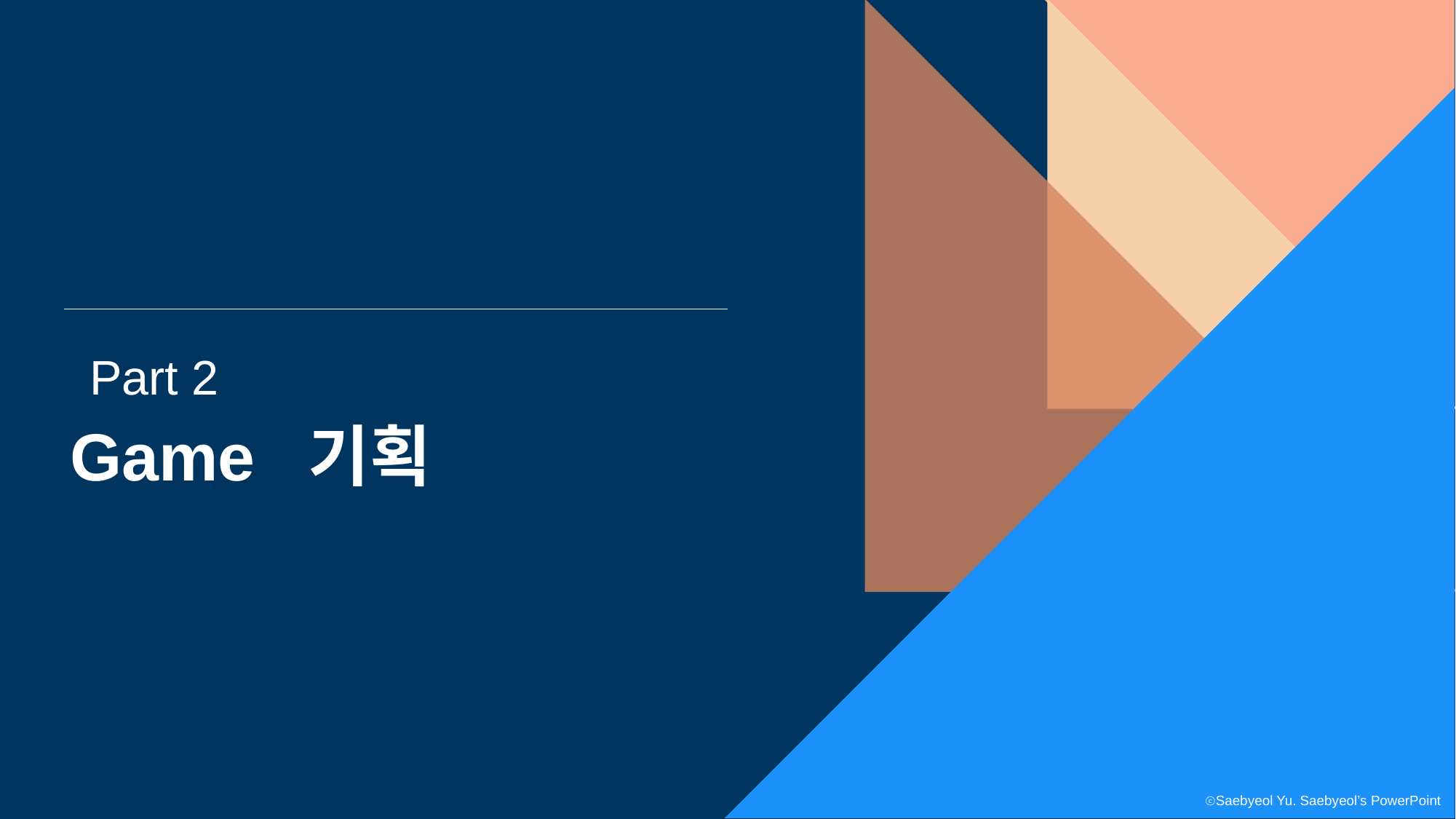

Part 2
Game  기획
ⓒSaebyeol Yu. Saebyeol’s PowerPoint